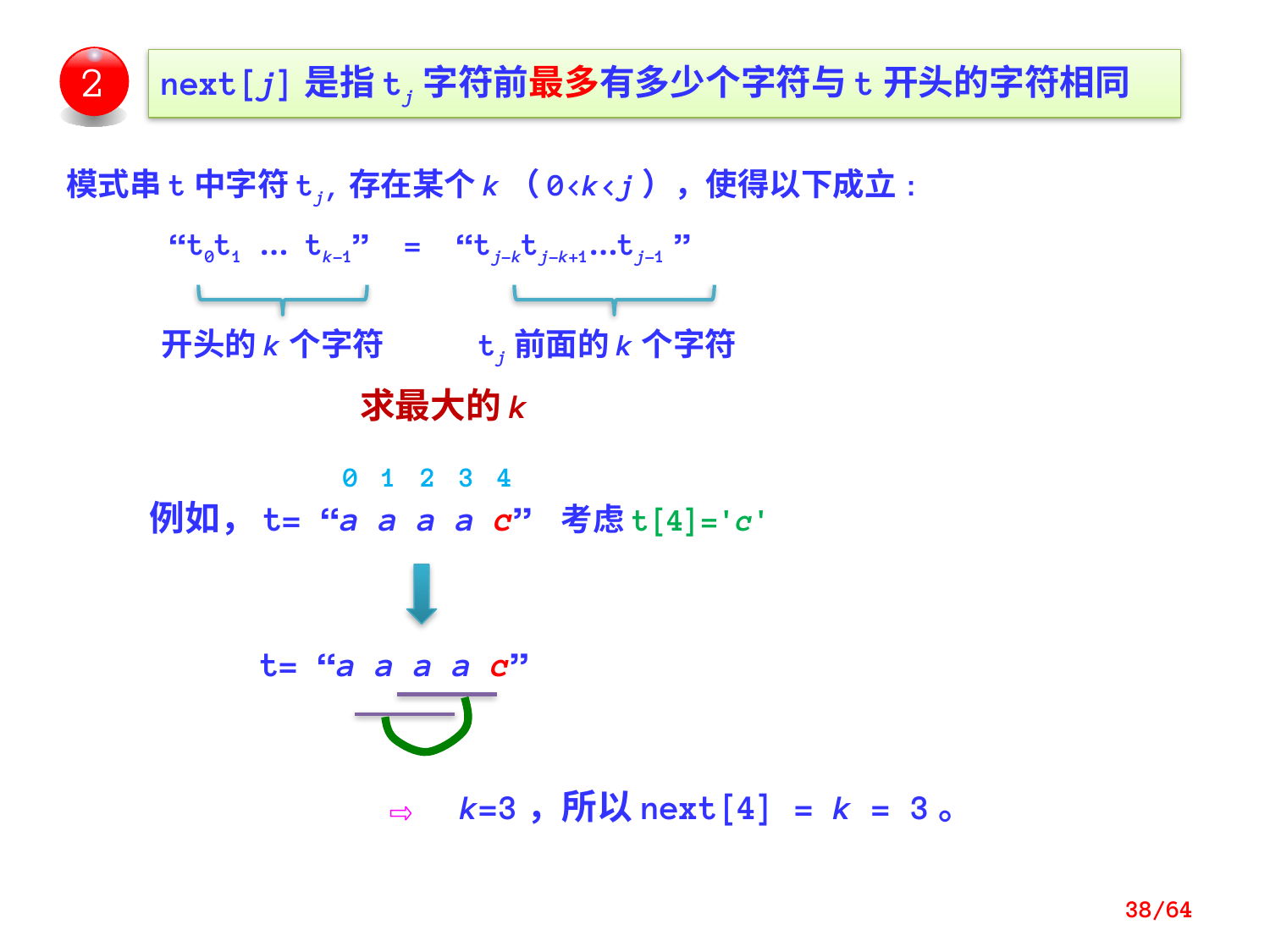

2
next[j]是指tj字符前最多有多少个字符与t开头的字符相同
模式串t中字符tj,存在某个k（0<k<j），使得以下成立:
      “t0t1 … tk-1”  =  “tj-ktj-k+1…tj-1 ”

开头的k个字符
tj前面的k个字符
求最大的k
0 1 2 3 4
 例如，t= “a a a a c” 考虑t[4]='c'

t= “a a a a c”

⇨  k=3，所以next[4] = k = 3。
38/64